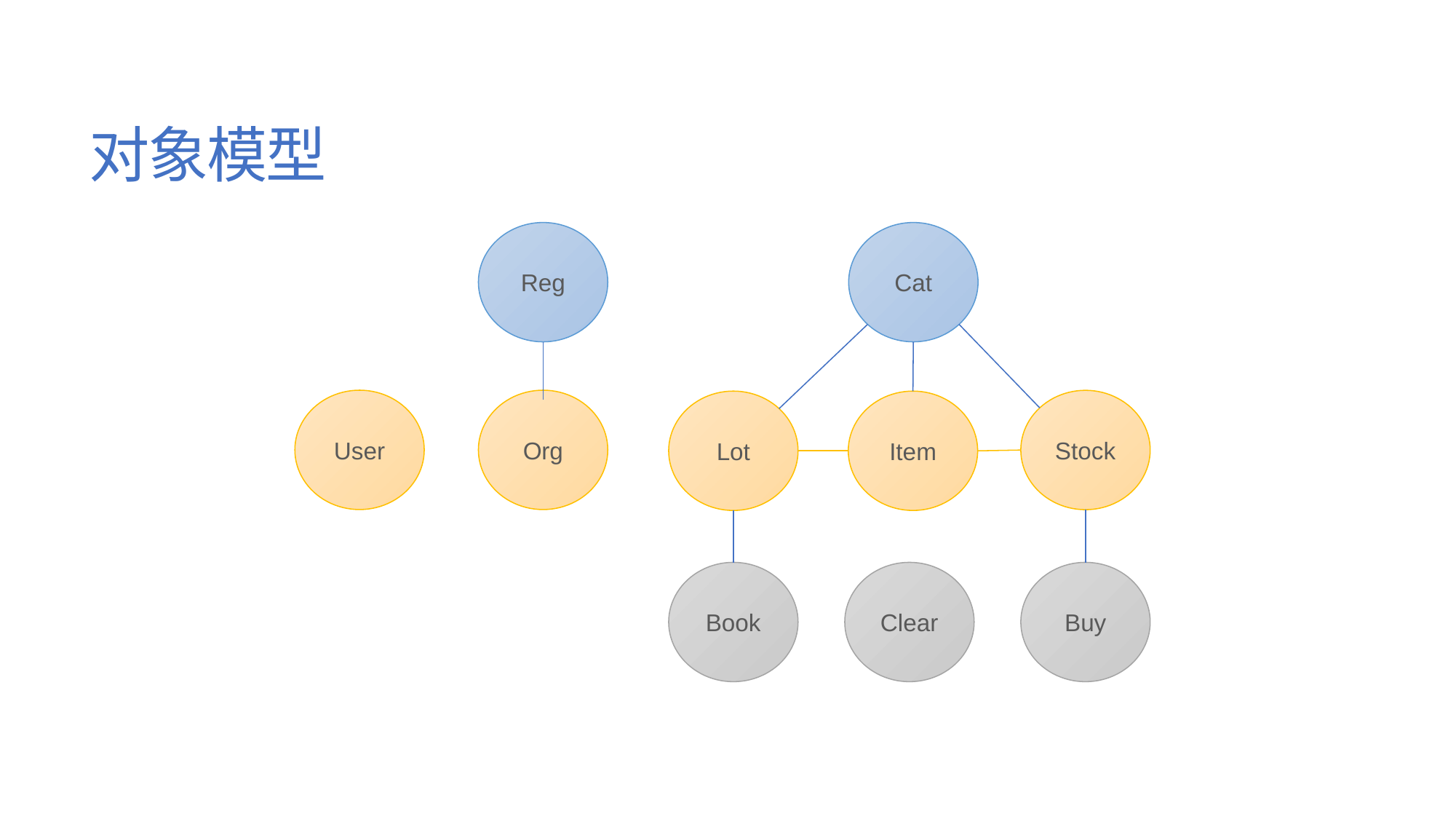

# 对象模型
Reg
Cat
User
Org
Stock
Lot
Item
Book
Clear
Buy